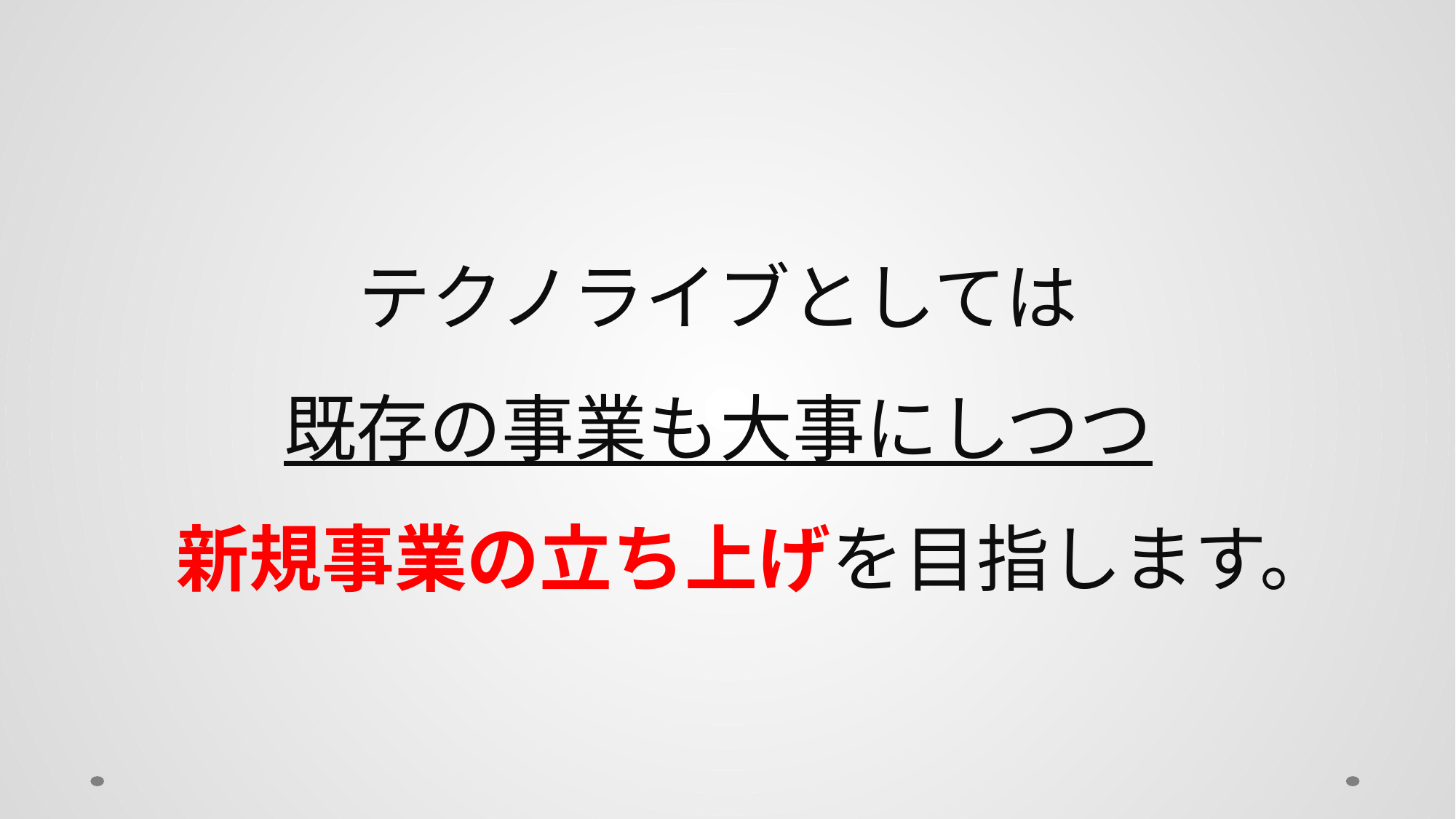

# テクノライブとしては 既存の事業も大事にしつつ 新規事業の立ち上げを目指します。